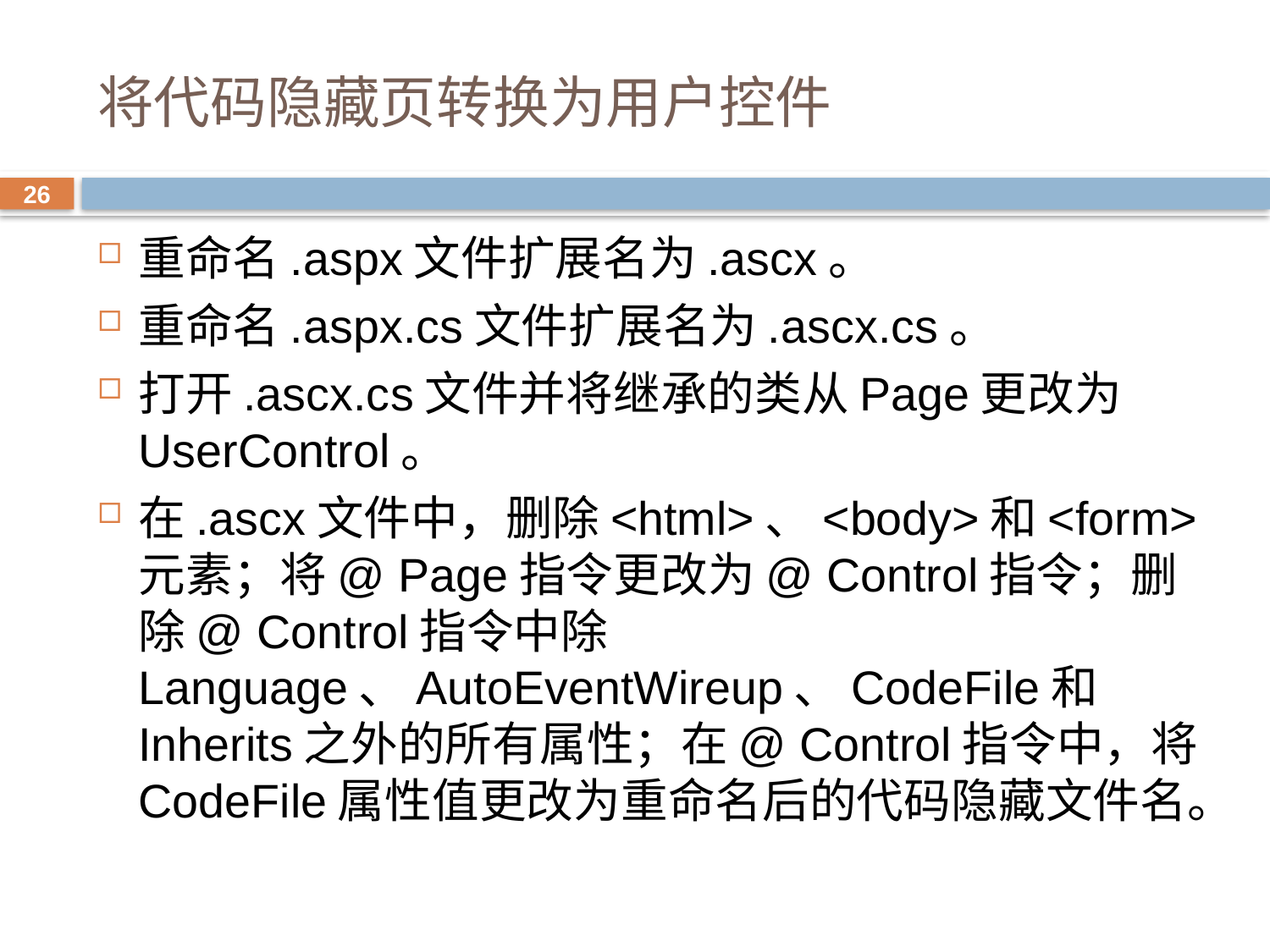

# 将代码隐藏页转换为用户控件
26
重命名.aspx文件扩展名为.ascx。
重命名.aspx.cs文件扩展名为.ascx.cs。
打开.ascx.cs文件并将继承的类从Page更改为UserControl。
在.ascx文件中，删除<html>、<body>和<form>元素；将@ Page指令更改为@ Control指令；删除@ Control指令中除Language、AutoEventWireup、CodeFile和Inherits之外的所有属性；在@ Control指令中，将CodeFile属性值更改为重命名后的代码隐藏文件名。